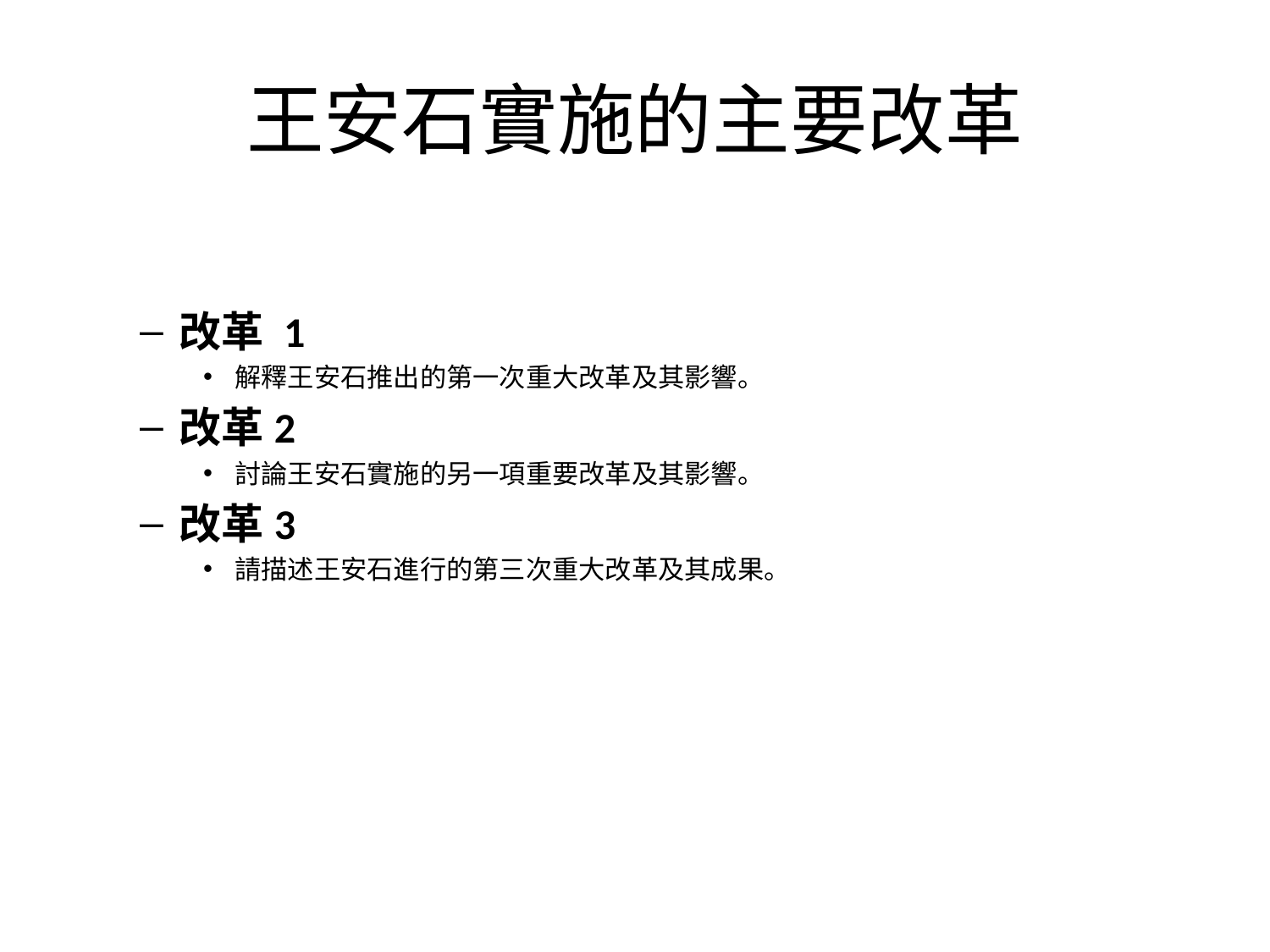

# 王安石實施的主要改革

改革 1
解釋王安石推出的第一次重大改革及其影響。
改革2
討論王安石實施的另一項重要改革及其影響。
改革3
請描述王安石進行的第三次重大改革及其成果。